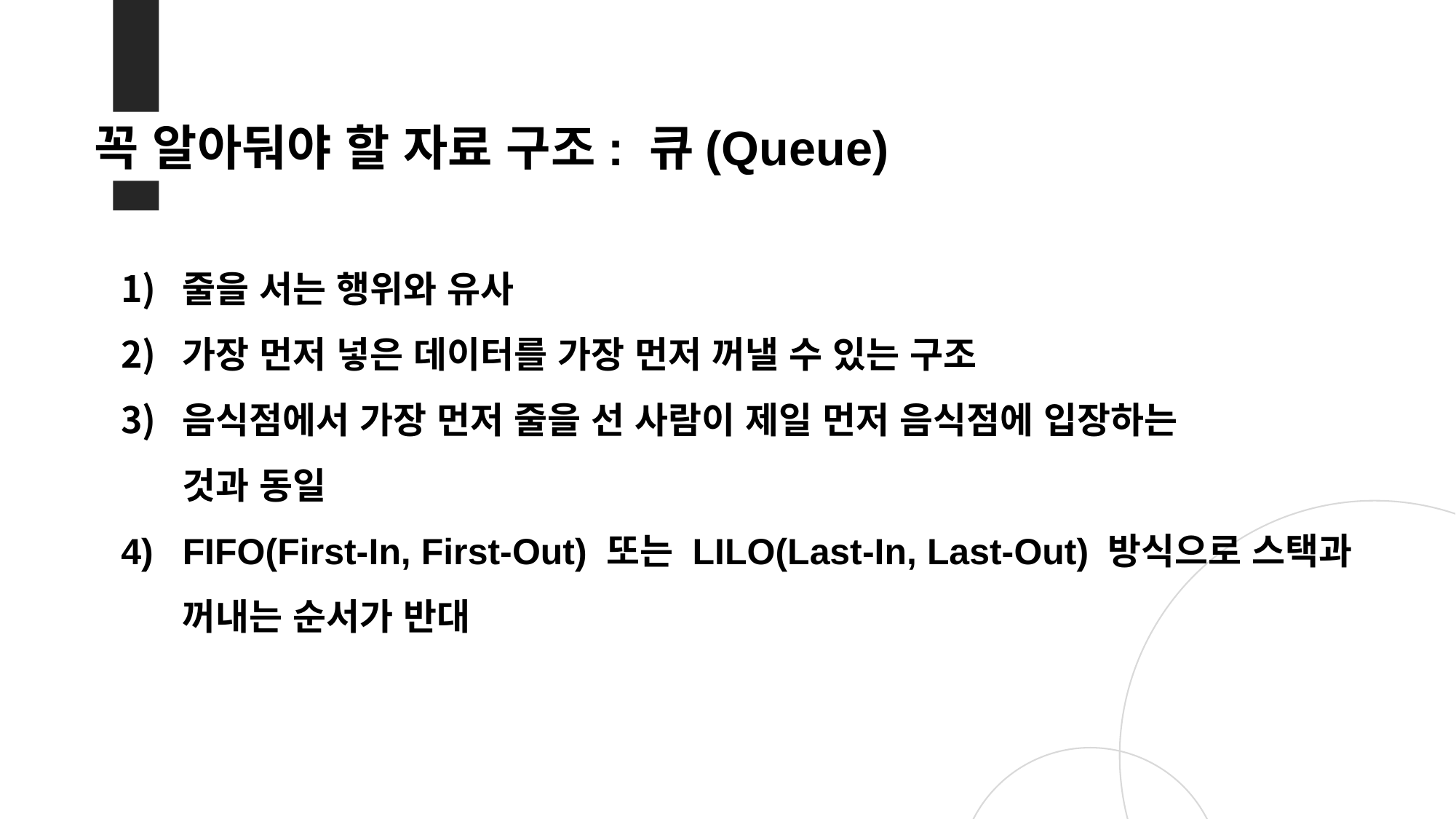

꼭 알아둬야 할 자료 구조: 큐(Queue)
줄을 서는 행위와 유사
가장 먼저 넣은 데이터를 가장 먼저 꺼낼 수 있는 구조
음식점에서 가장 먼저 줄을 선 사람이 제일 먼저 음식점에 입장하는
것과 동일
FIFO(First-In, First-Out) 또는 LILO(Last-In, Last-Out) 방식으로 스택과 꺼내는 순서가 반대